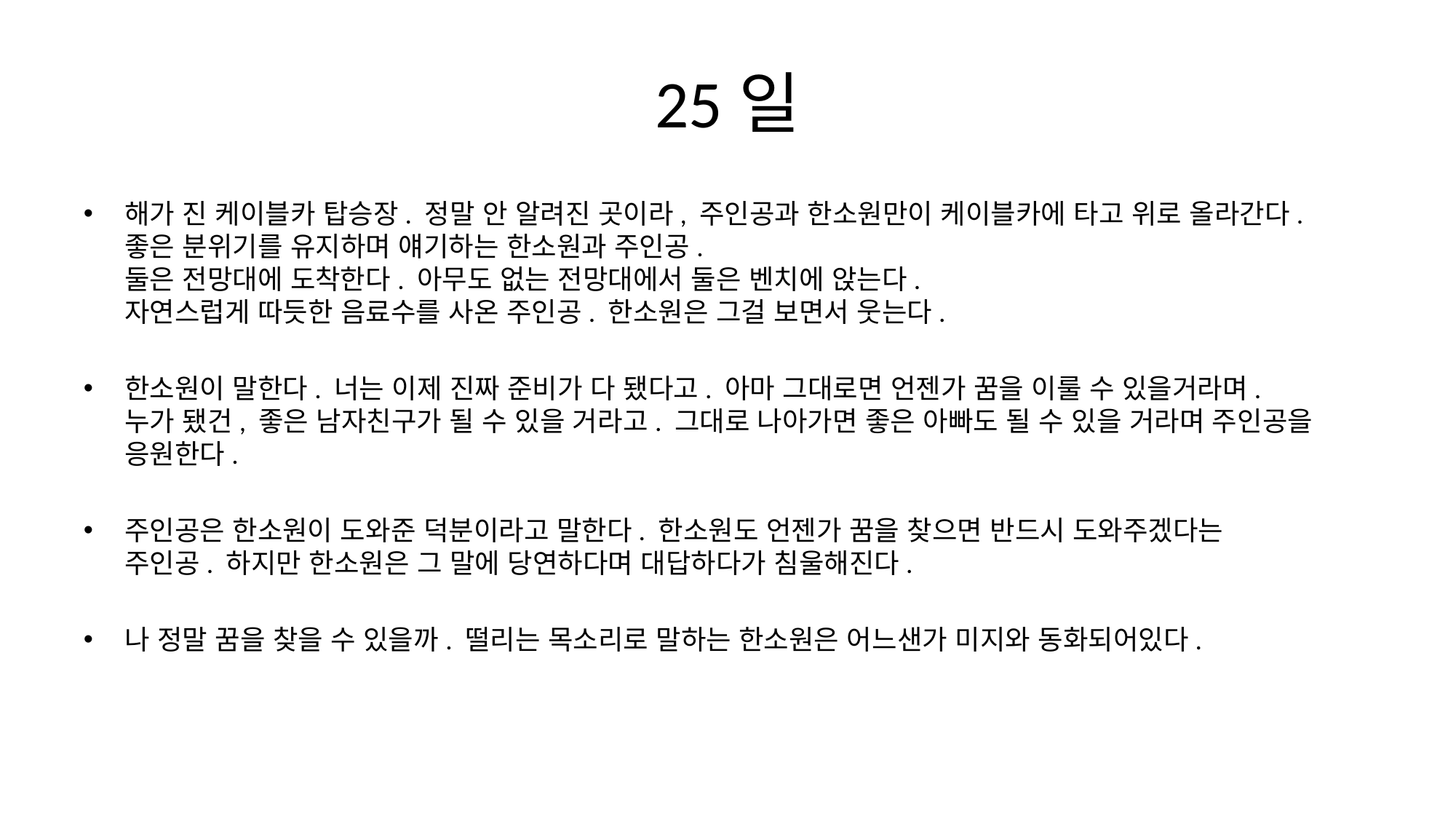

# 25일
해가 진 케이블카 탑승장. 정말 안 알려진 곳이라, 주인공과 한소원만이 케이블카에 타고 위로 올라간다.
좋은 분위기를 유지하며 얘기하는 한소원과 주인공.
둘은 전망대에 도착한다. 아무도 없는 전망대에서 둘은 벤치에 앉는다.
자연스럽게 따듯한 음료수를 사온 주인공. 한소원은 그걸 보면서 웃는다.

한소원이 말한다. 너는 이제 진짜 준비가 다 됐다고. 아마 그대로면 언젠가 꿈을 이룰 수 있을거라며.
누가 됐건, 좋은 남자친구가 될 수 있을 거라고. 그대로 나아가면 좋은 아빠도 될 수 있을 거라며 주인공을 응원한다.

주인공은 한소원이 도와준 덕분이라고 말한다. 한소원도 언젠가 꿈을 찾으면 반드시 도와주겠다는
주인공. 하지만 한소원은 그 말에 당연하다며 대답하다가 침울해진다.

나 정말 꿈을 찾을 수 있을까. 떨리는 목소리로 말하는 한소원은 어느샌가 미지와 동화되어있다.